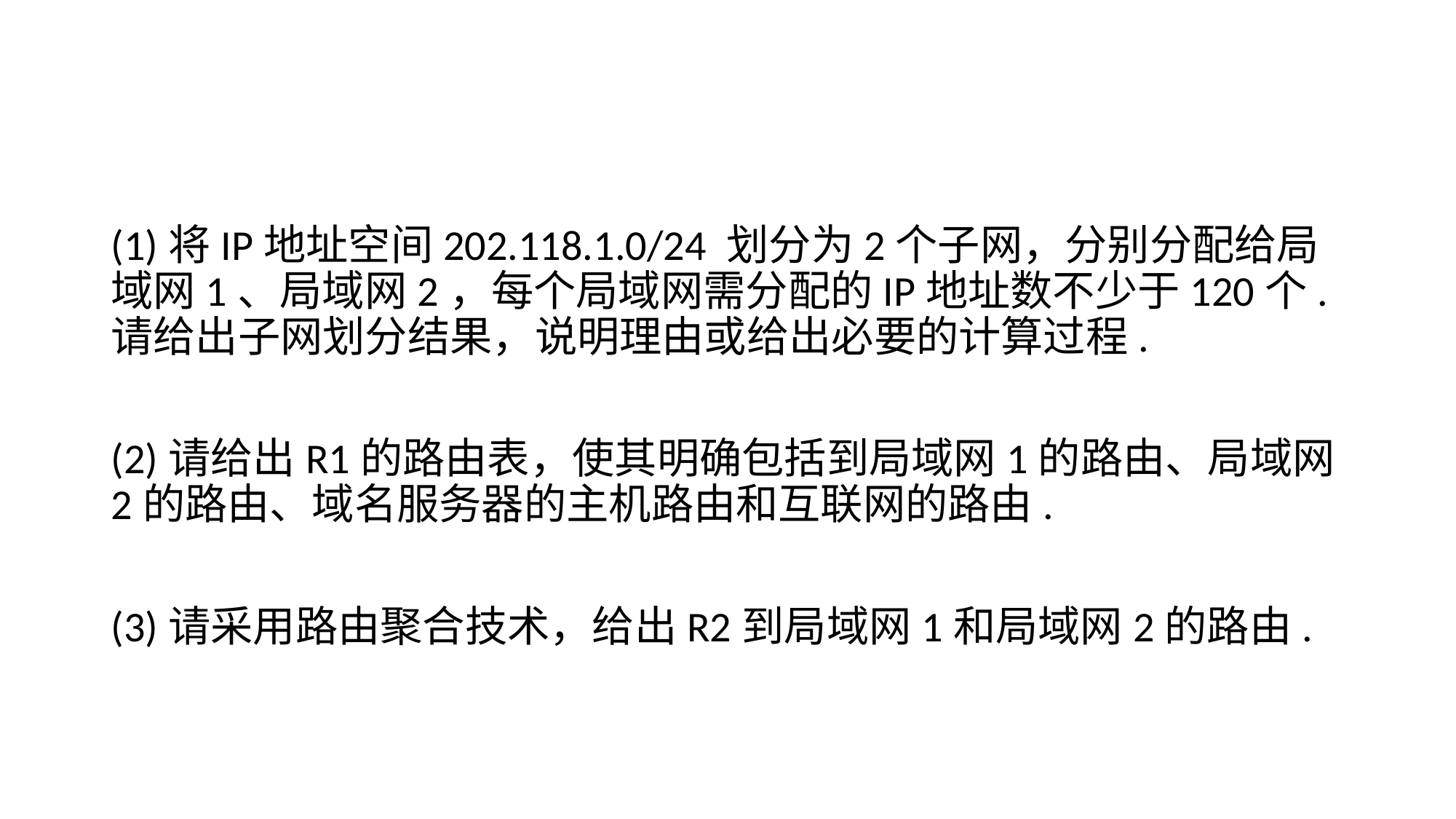

#
(1)将IP地址空间202.118.1.0/24 划分为2个子网，分别分配给局域网1、局域网2，每个局域网需分配的IP地址数不少于120个.请给出子网划分结果，说明理由或给出必要的计算过程.

(2)请给出R1的路由表，使其明确包括到局域网1的路由、局域网2的路由、域名服务器的主机路由和互联网的路由.

(3)请采用路由聚合技术，给出R2到局域网1和局域网2的路由.